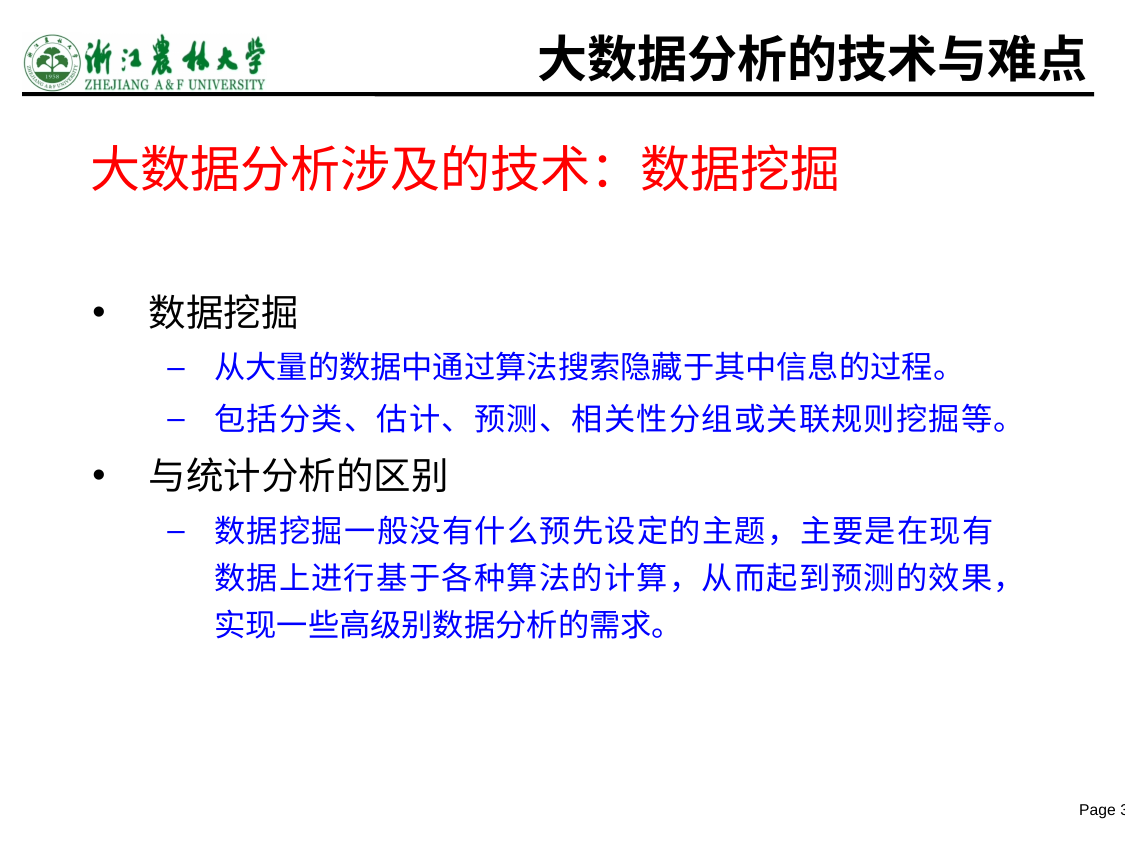

# 大数据分析的技术与难点

大数据分析涉及的技术：数据挖掘
数据挖掘
从大量的数据中通过算法搜索隐藏于其中信息的过程。
包括分类、估计、预测、相关性分组或关联规则挖掘等。
与统计分析的区别
数据挖掘一般没有什么预先设定的主题，主要是在现有数据上进行基于各种算法的计算，从而起到预测的效果，实现一些高级别数据分析的需求。